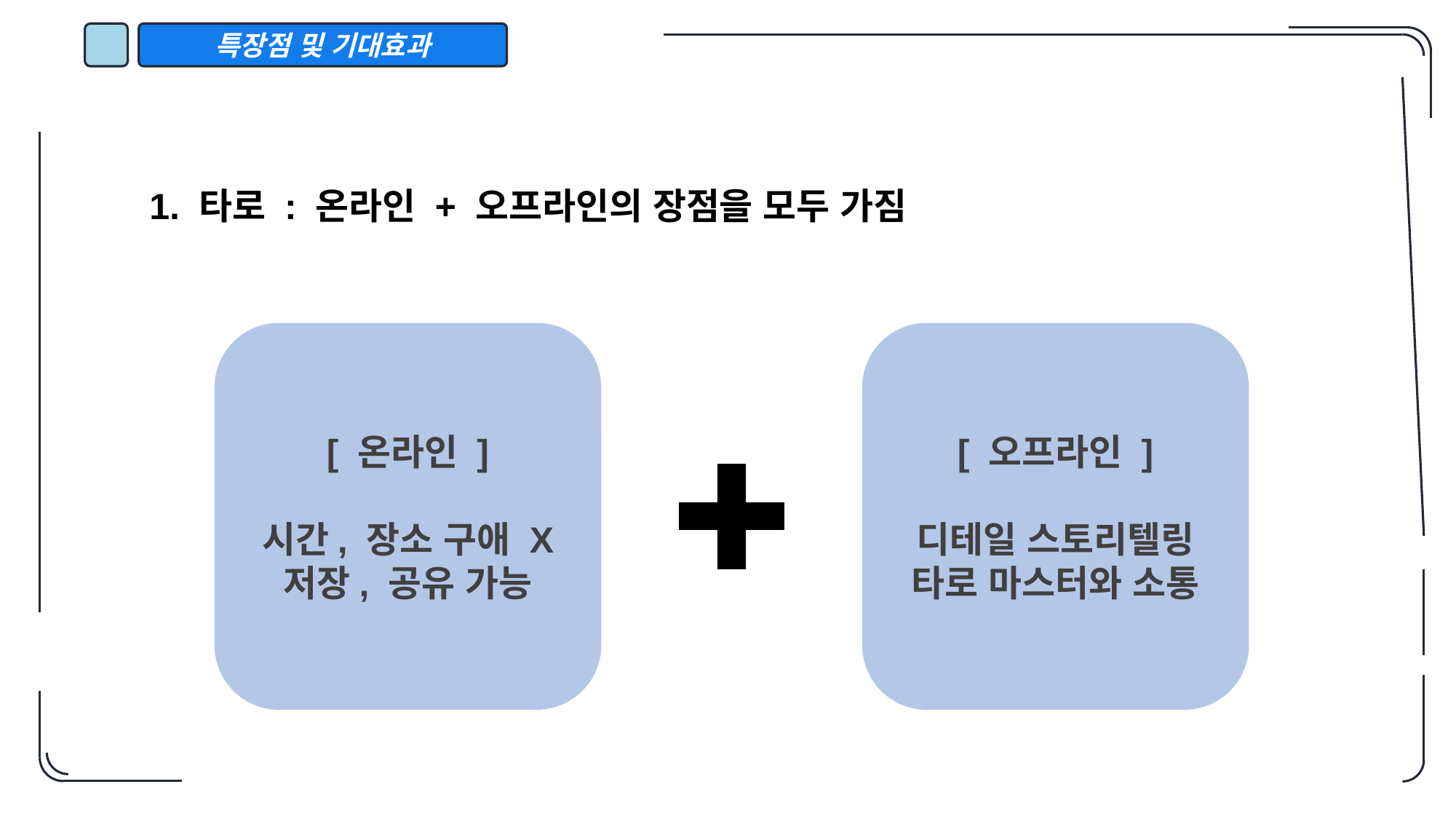

특장점 및 기대효과

1. 타로 : 온라인 + 오프라인의 장점을 모두 가짐
[ 온라인 ]

시간, 장소 구애 X
저장, 공유 가능
[ 오프라인 ]

디테일 스토리텔링
타로 마스터와 소통